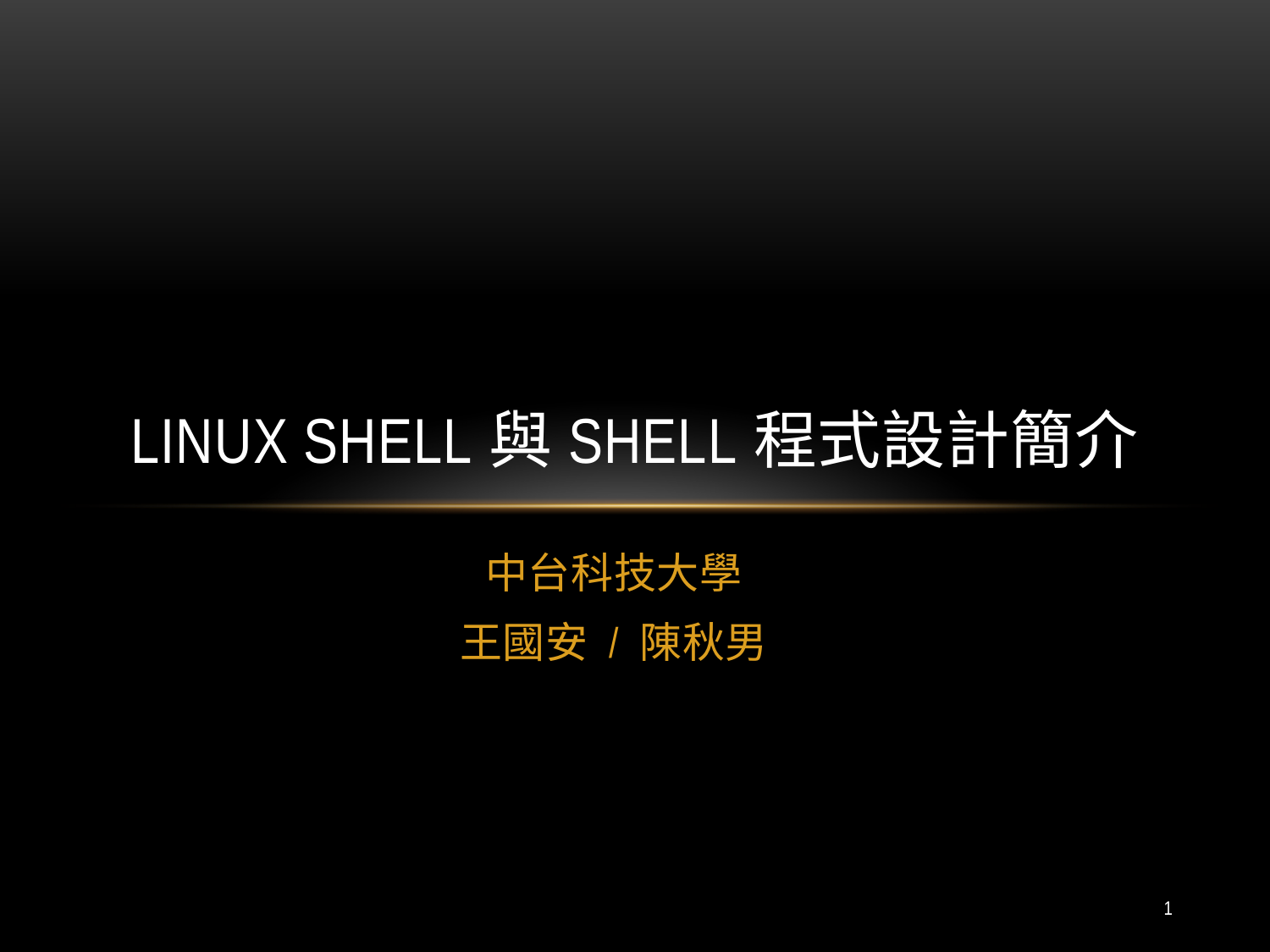

# Linux shell與shell程式設計簡介
中台科技大學
王國安 / 陳秋男
1